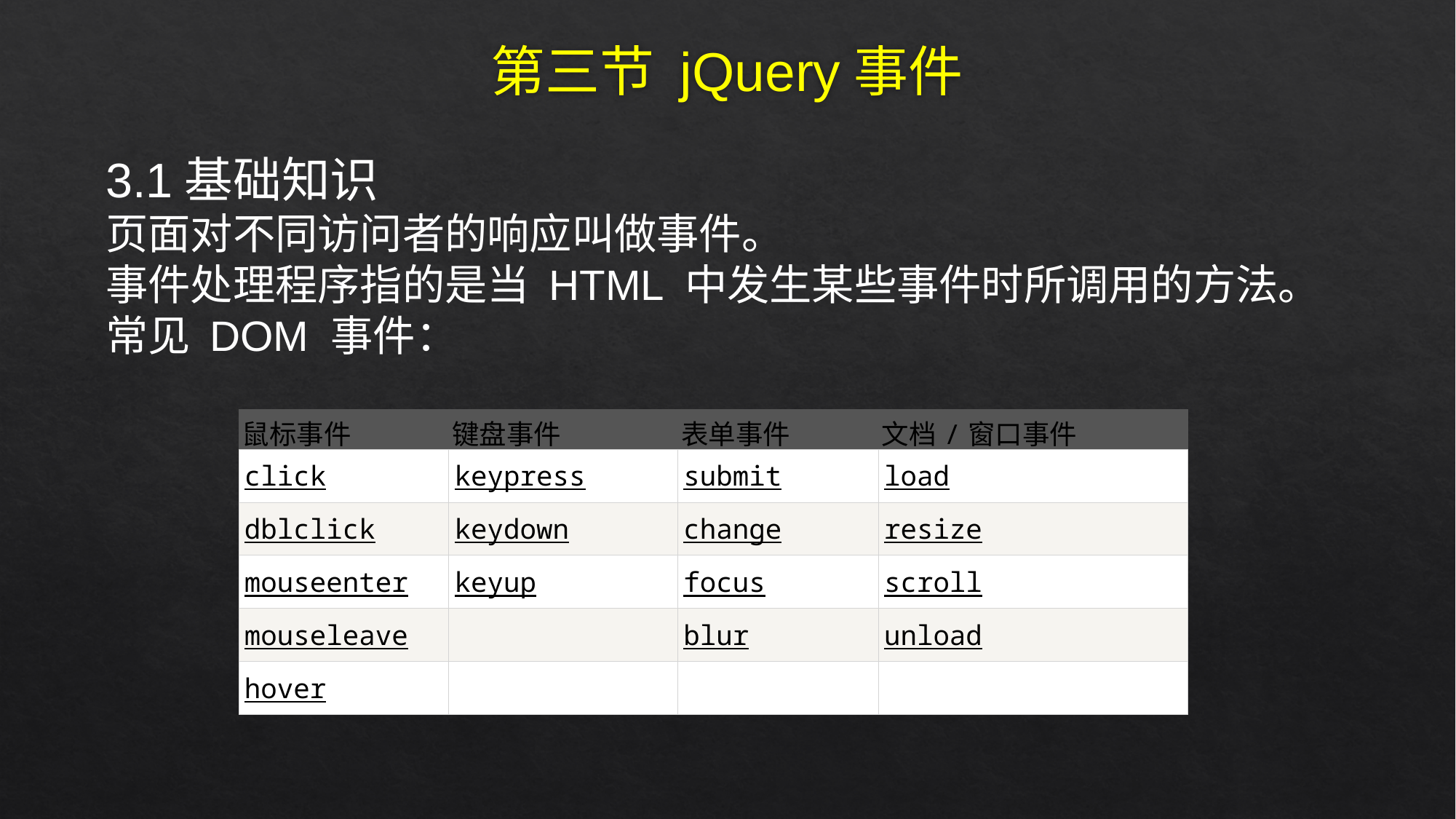

# 第三节 jQuery事件
3.1基础知识
页面对不同访问者的响应叫做事件。
事件处理程序指的是当 HTML 中发生某些事件时所调用的方法。
常见 DOM 事件：

| 鼠标事件 | 键盘事件 | 表单事件 | 文档/窗口事件 |
| --- | --- | --- | --- |
| click | keypress | submit | load |
| dblclick | keydown | change | resize |
| mouseenter | keyup | focus | scroll |
| mouseleave |  | blur | unload |
| hover |  |  |  |